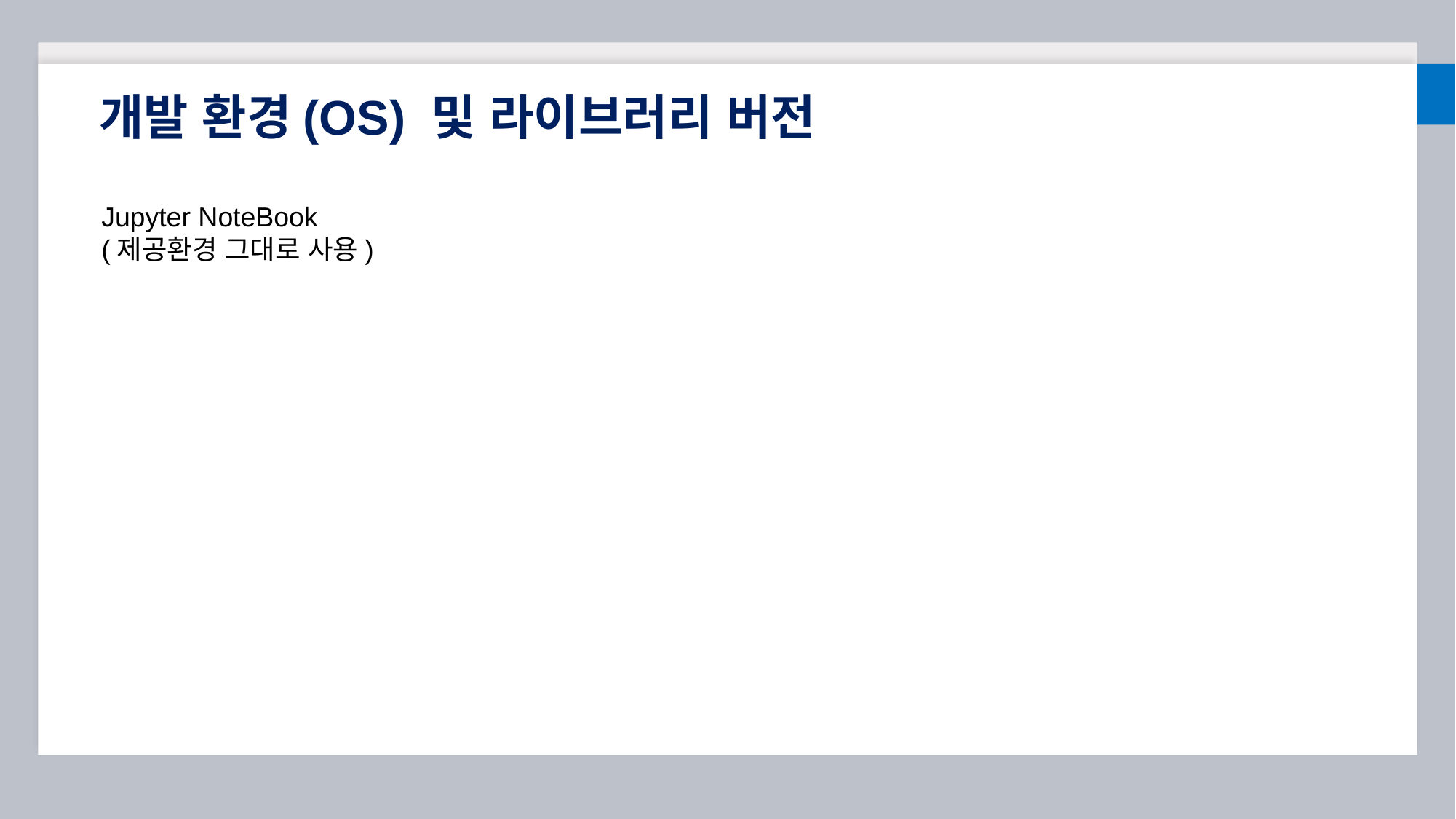

개발 환경(OS) 및 라이브러리 버전
Jupyter NoteBook
(제공환경 그대로 사용)